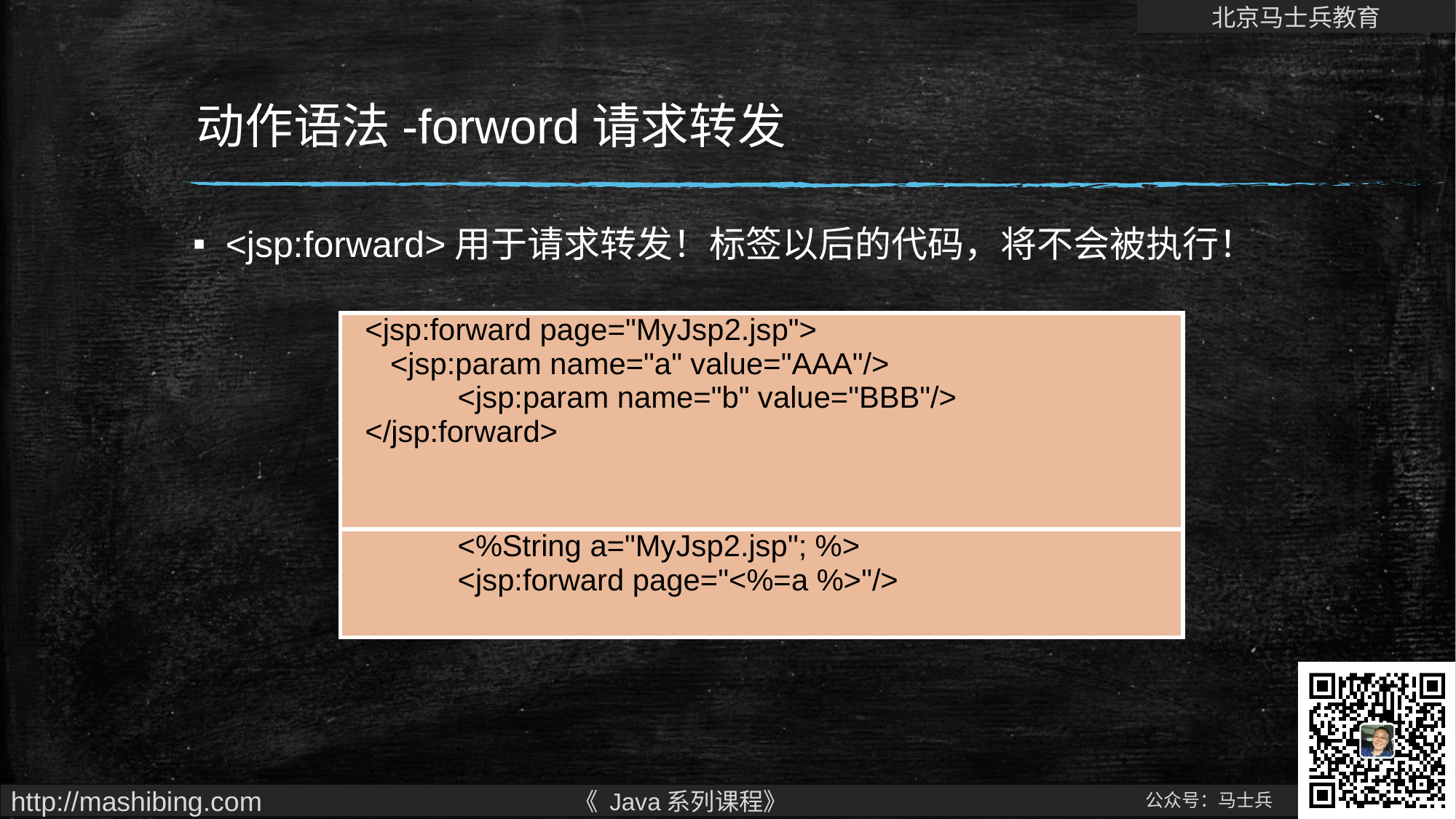

# 动作语法-forword请求转发
<jsp:forward>用于请求转发！标签以后的代码，将不会被执行！

| <jsp:forward page="MyJsp2.jsp"> <jsp:param name="a" value="AAA"/> <jsp:param name="b" value="BBB"/> </jsp:forward> |
| --- |
| <%String a="MyJsp2.jsp"; %> <jsp:forward page="<%=a %>"/> |